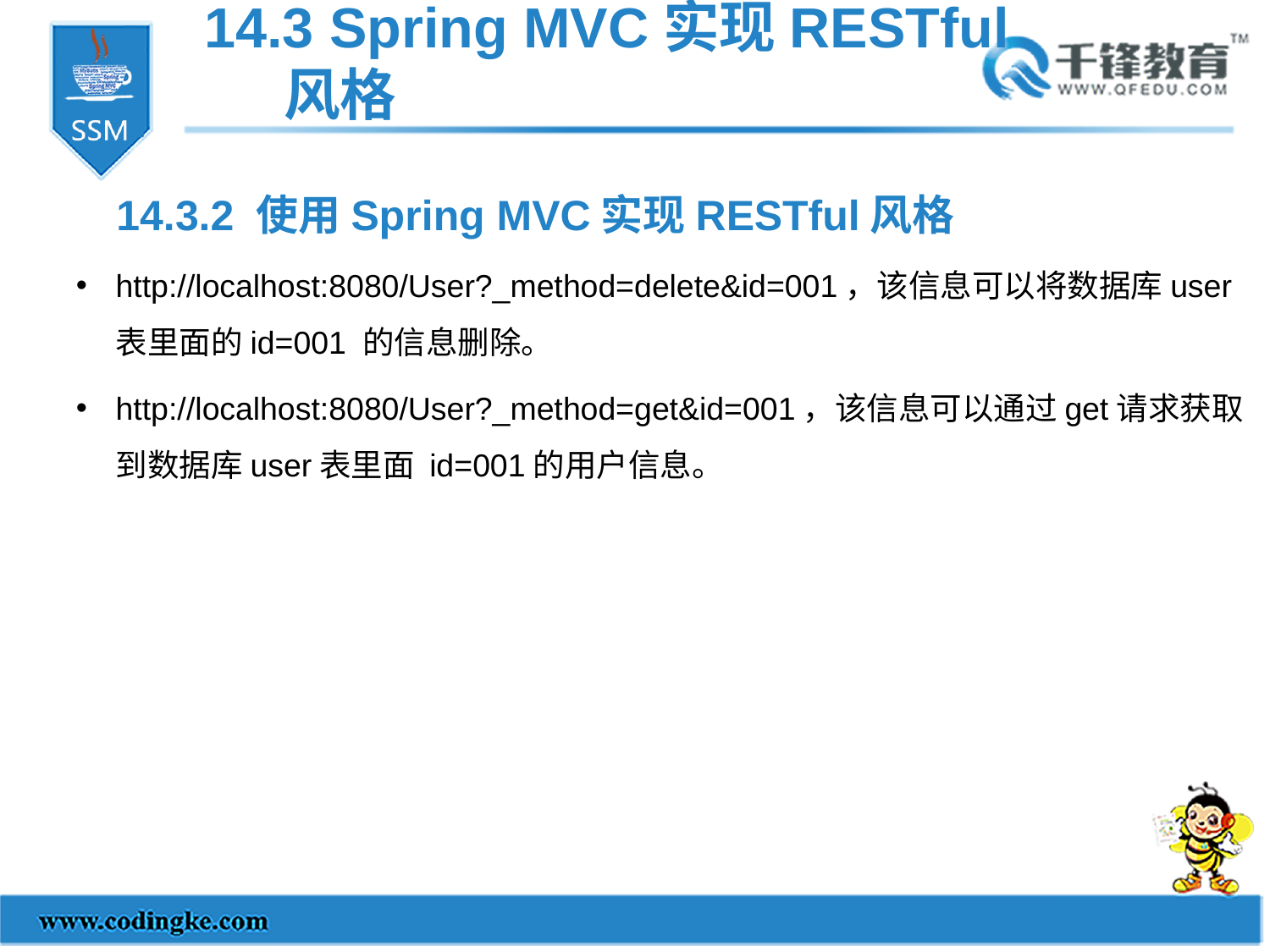

14.3 Spring MVC实现RESTful风格
14.3.2 使用Spring MVC实现RESTful风格
http://localhost:8080/User?_method=delete&id=001，该信息可以将数据库user表里面的id=001 的信息删除。
http://localhost:8080/User?_method=get&id=001，该信息可以通过get请求获取到数据库user表里面 id=001的用户信息。